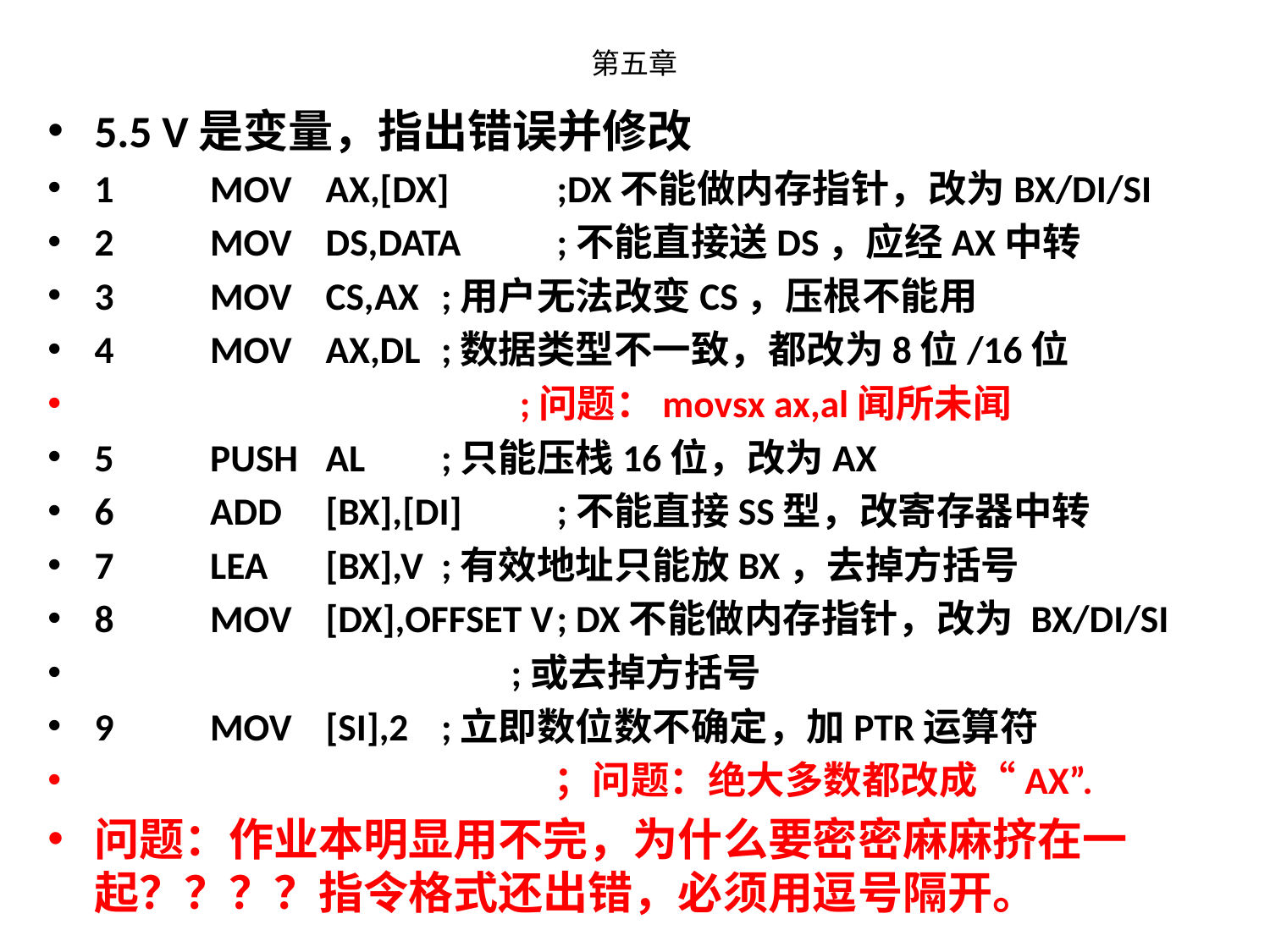

# 第五章
5.5 V是变量，指出错误并修改
1	MOV 	AX,[DX]	;DX不能做内存指针，改为BX/DI/SI
2	MOV 	DS,DATA	;不能直接送DS，应经AX中转
3	MOV 	CS,AX		;用户无法改变CS，压根不能用
4	MOV 	AX,DL		;数据类型不一致，都改为8位/16位
                                                 ;问题：movsx ax,al闻所未闻
5	PUSH	AL		;只能压栈16位，改为AX
6	ADD	[BX],[DI]	;不能直接SS型，改寄存器中转
7	LEA	[BX],V		;有效地址只能放BX，去掉方括号
8	MOV	[DX],OFFSET V	; DX不能做内存指针，改为 BX/DI/SI
                                                ;或去掉方括号
9	MOV	[SI],2		;立即数位数不确定，加PTR运算符
                                                    ；问题：绝大多数都改成“AX”.
问题：作业本明显用不完，为什么要密密麻麻挤在一起？？？？指令格式还出错，必须用逗号隔开。